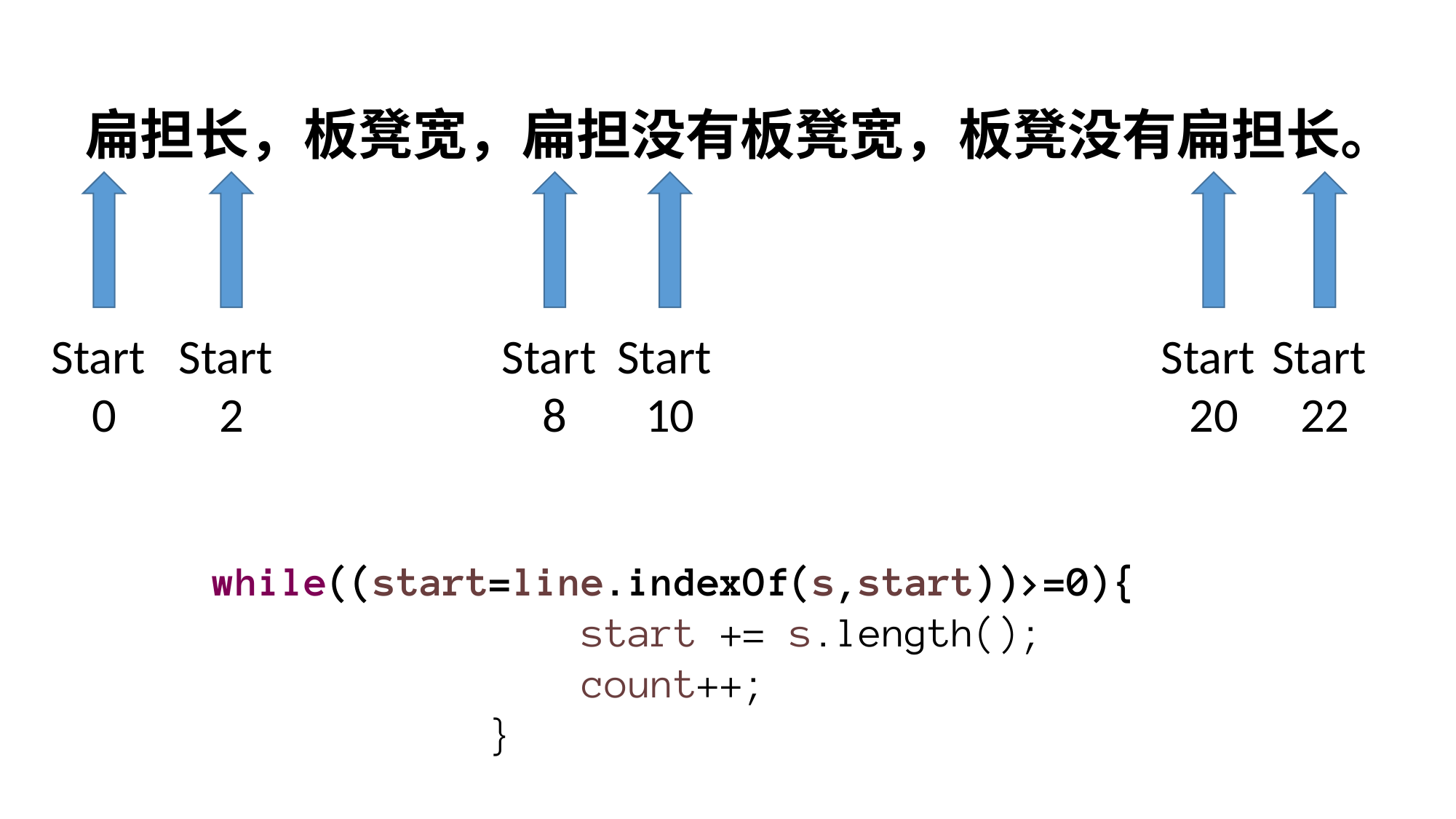

扁担长，板凳宽，扁担没有板凳宽，板凳没有扁担长。

Start
0

Start
2

Start
8

Start
10

Start
20

Start
22

while((start=line.indexOf(s,start))>=0){
                start += s.length();
                count++;
            }